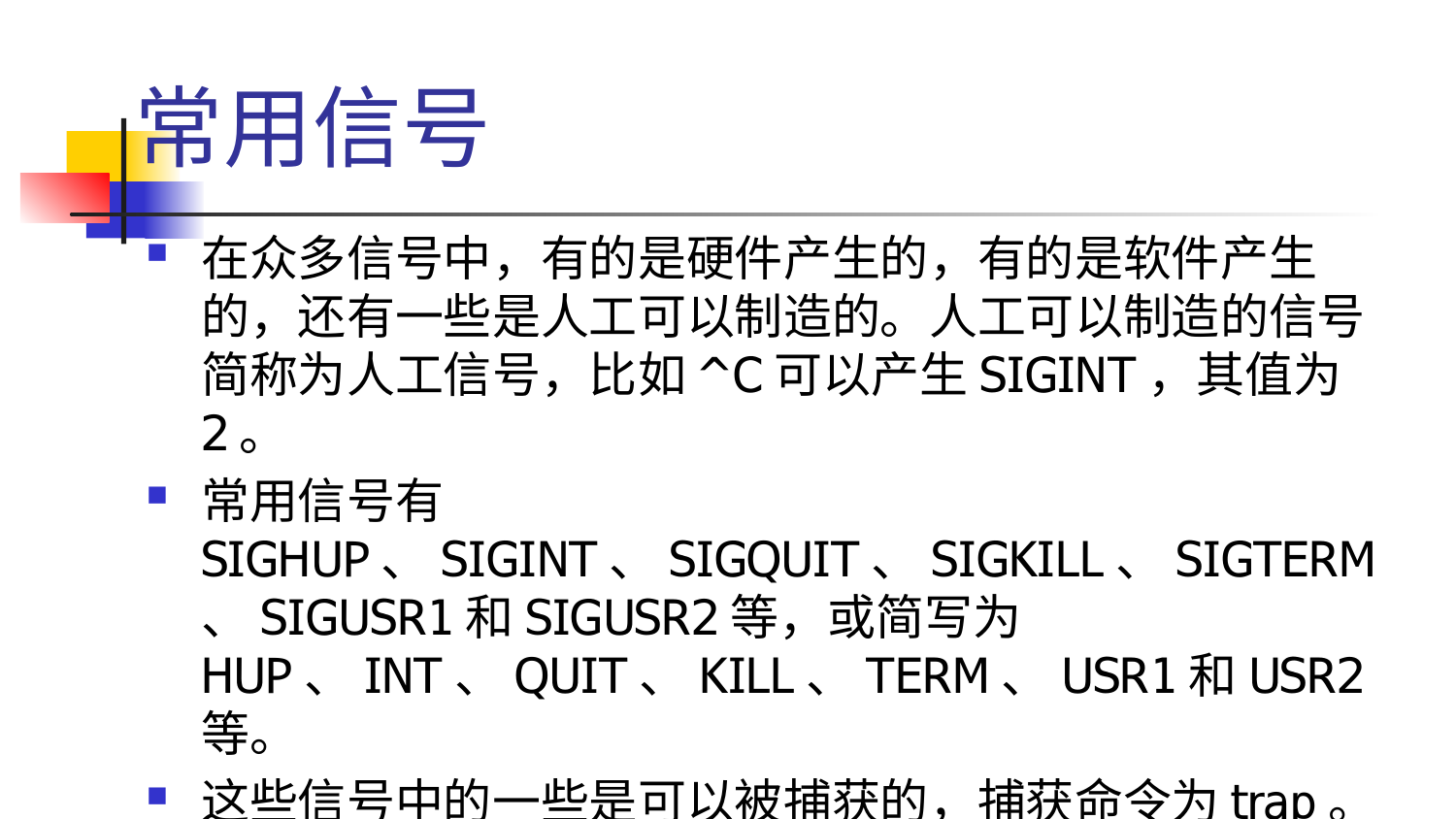

# 常用信号
在众多信号中，有的是硬件产生的，有的是软件产生的，还有一些是人工可以制造的。人工可以制造的信号简称为人工信号，比如^C可以产生SIGINT，其值为2。
常用信号有SIGHUP、SIGINT、SIGQUIT、SIGKILL、SIGTERM、SIGUSR1和SIGUSR2等，或简写为HUP、INT、QUIT、KILL、TERM、USR1和USR2等。
这些信号中的一些是可以被捕获的，捕获命令为trap。